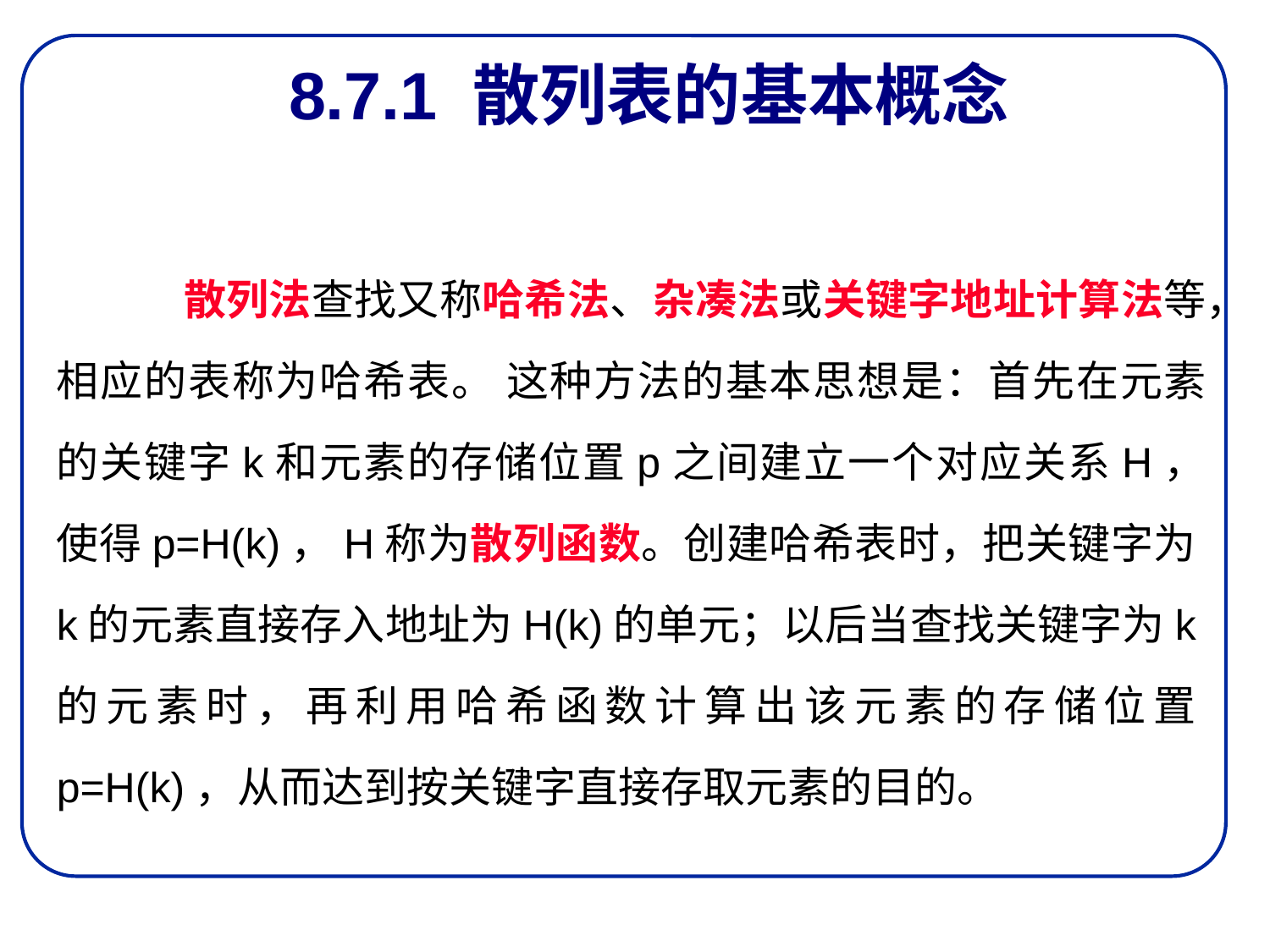

# 8.7.1 散列表的基本概念
	散列法查找又称哈希法、杂凑法或关键字地址计算法等，相应的表称为哈希表。 这种方法的基本思想是：首先在元素的关键字k和元素的存储位置p之间建立一个对应关系H，使得p=H(k)，H称为散列函数。创建哈希表时，把关键字为k的元素直接存入地址为H(k)的单元；以后当查找关键字为k的元素时，再利用哈希函数计算出该元素的存储位置p=H(k)，从而达到按关键字直接存取元素的目的。